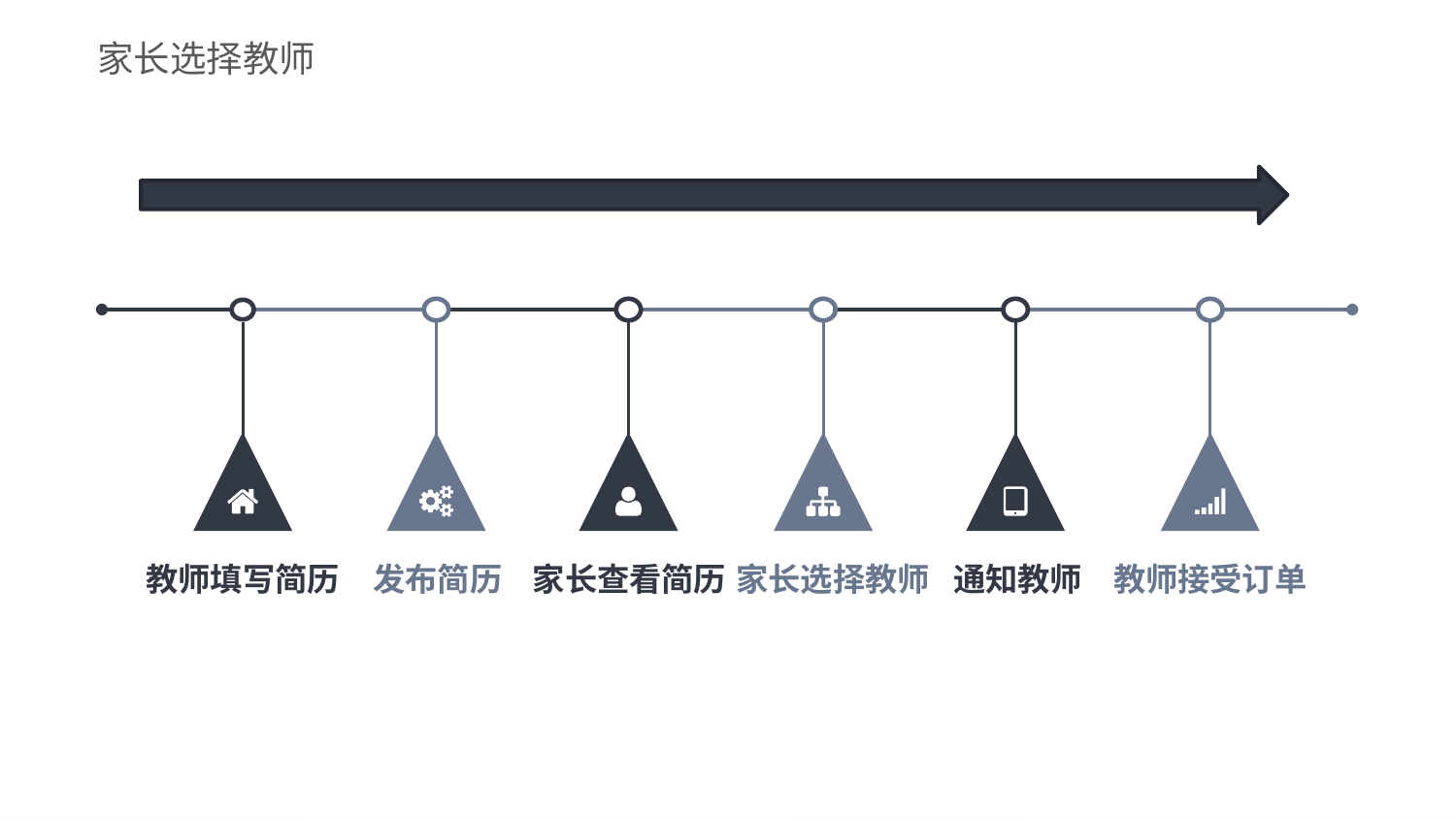

家长选择教师

教师填写简历

发布简历

家长查看简历

 家长选择教师

通知教师

教师接受订单